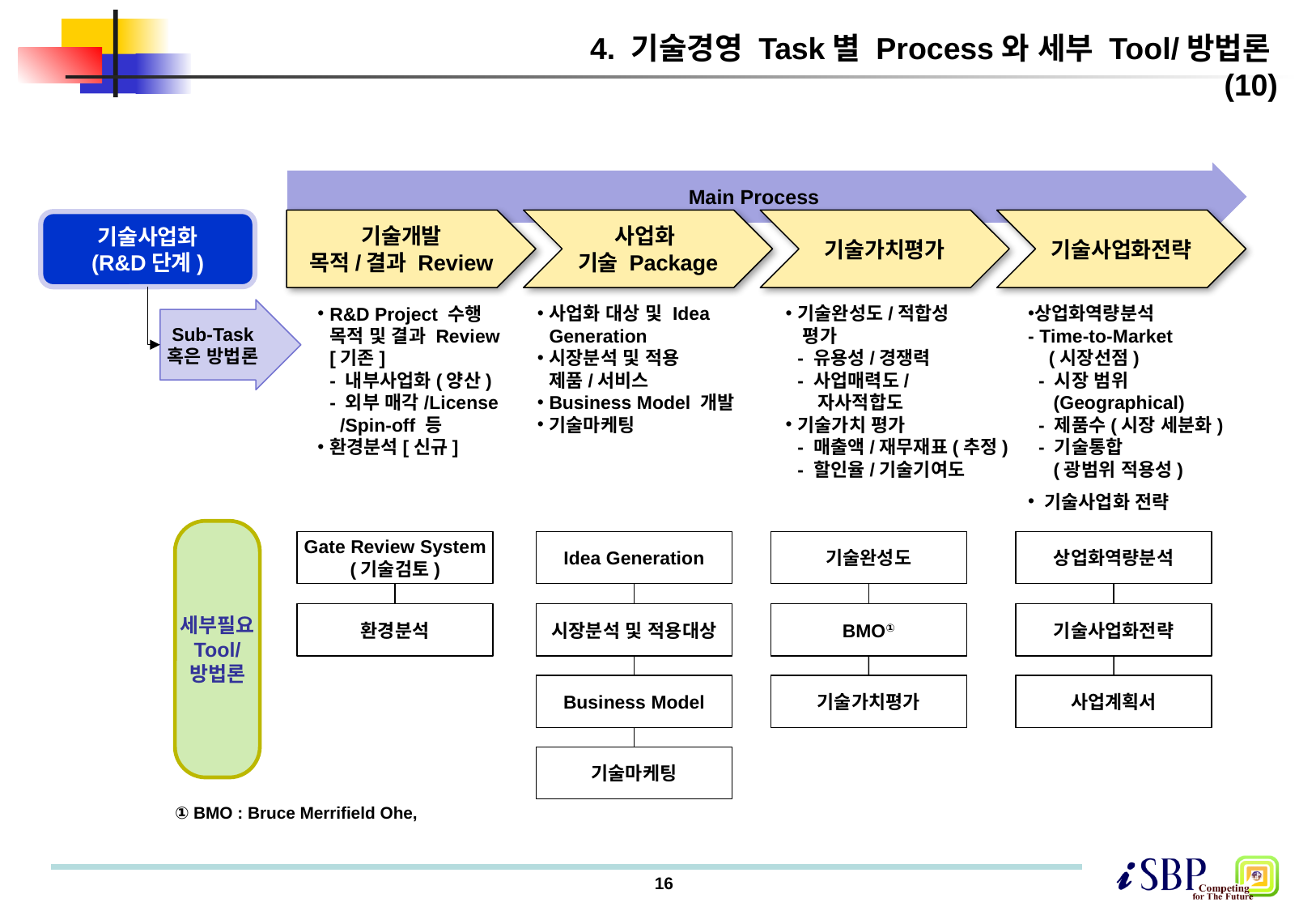

# 4. 기술경영 Task별 Process와 세부 Tool/방법론(10)
Main Process
기술개발
목적/결과 Review
사업화
기술 Package
기술가치평가
기술사업화전략
기술사업화
(R&D단계)
R&D Project 수행
목적 및 결과 Review
[기존]
- 내부사업화(양산)
- 외부 매각/License
  /Spin-off 등
환경분석[신규]
사업화 대상 및 Idea
Generation
시장분석 및 적용
제품/서비스
Business Model 개발
기술마케팅
기술완성도/적합성
 평가
- 유용성/경쟁력
- 사업매력도/
   자사적합도
기술가치 평가
- 매출액/재무재표(추정)
- 할인율/기술기여도
상업화역량분석
- Time-to-Market
    (시장선점)
  - 시장 범위
    (Geographical)
  - 제품수(시장 세분화)
  - 기술통합
    (광범위 적용성)
 기술사업화 전략

Sub-Task
혹은 방법론
세부필요
Tool/
방법론
Gate Review System
(기술검토)
Idea Generation
기술완성도
상업화역량분석
환경분석
시장분석 및 적용대상
BMO①
기술사업화전략
Business Model
기술가치평가
사업계획서
기술마케팅
① BMO : Bruce Merrifield Ohe,
16